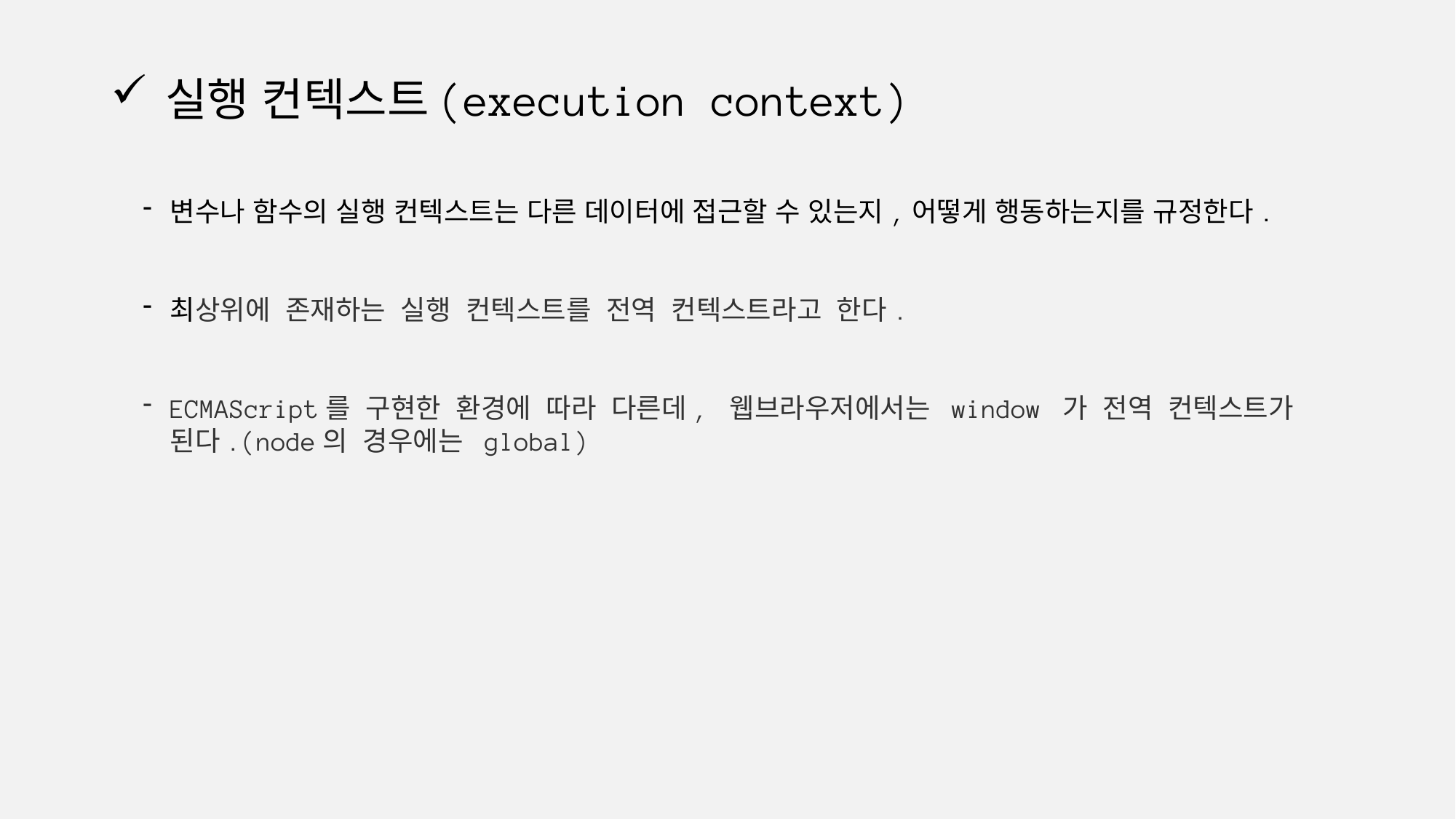

# 실행 컨텍스트(execution context)
변수나 함수의 실행 컨텍스트는 다른 데이터에 접근할 수 있는지,어떻게 행동하는지를 규정한다.

최상위에 존재하는 실행 컨텍스트를 전역 컨텍스트라고 한다.

ECMAScript를 구현한 환경에 따라 다른데, 웹브라우저에서는 window 가 전역 컨텍스트가 된다.(node의 경우에는 global)